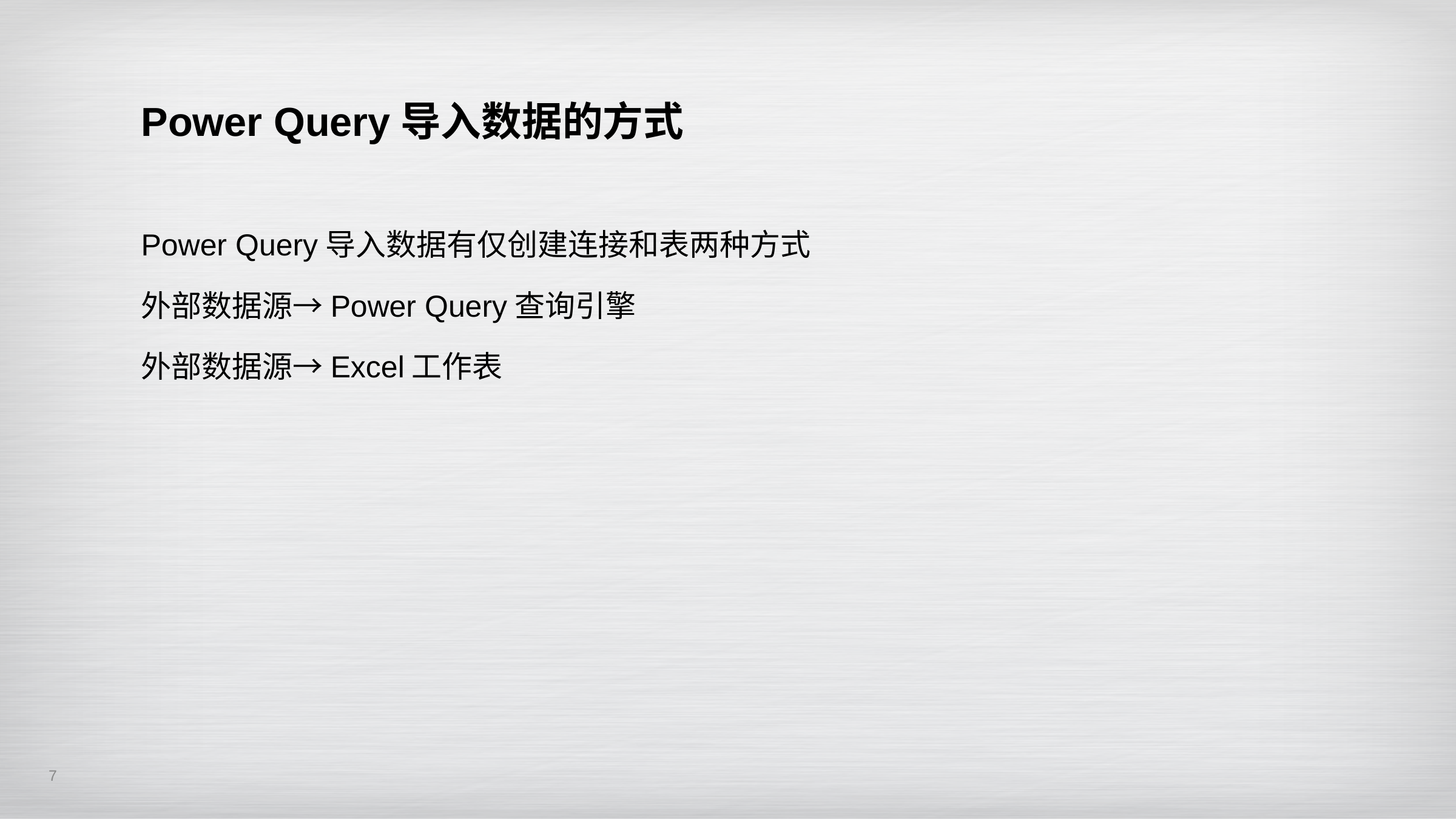

Power Query导入数据的方式
Power Query导入数据有仅创建连接和表两种方式
外部数据源→Power Query查询引擎
外部数据源→Excel工作表